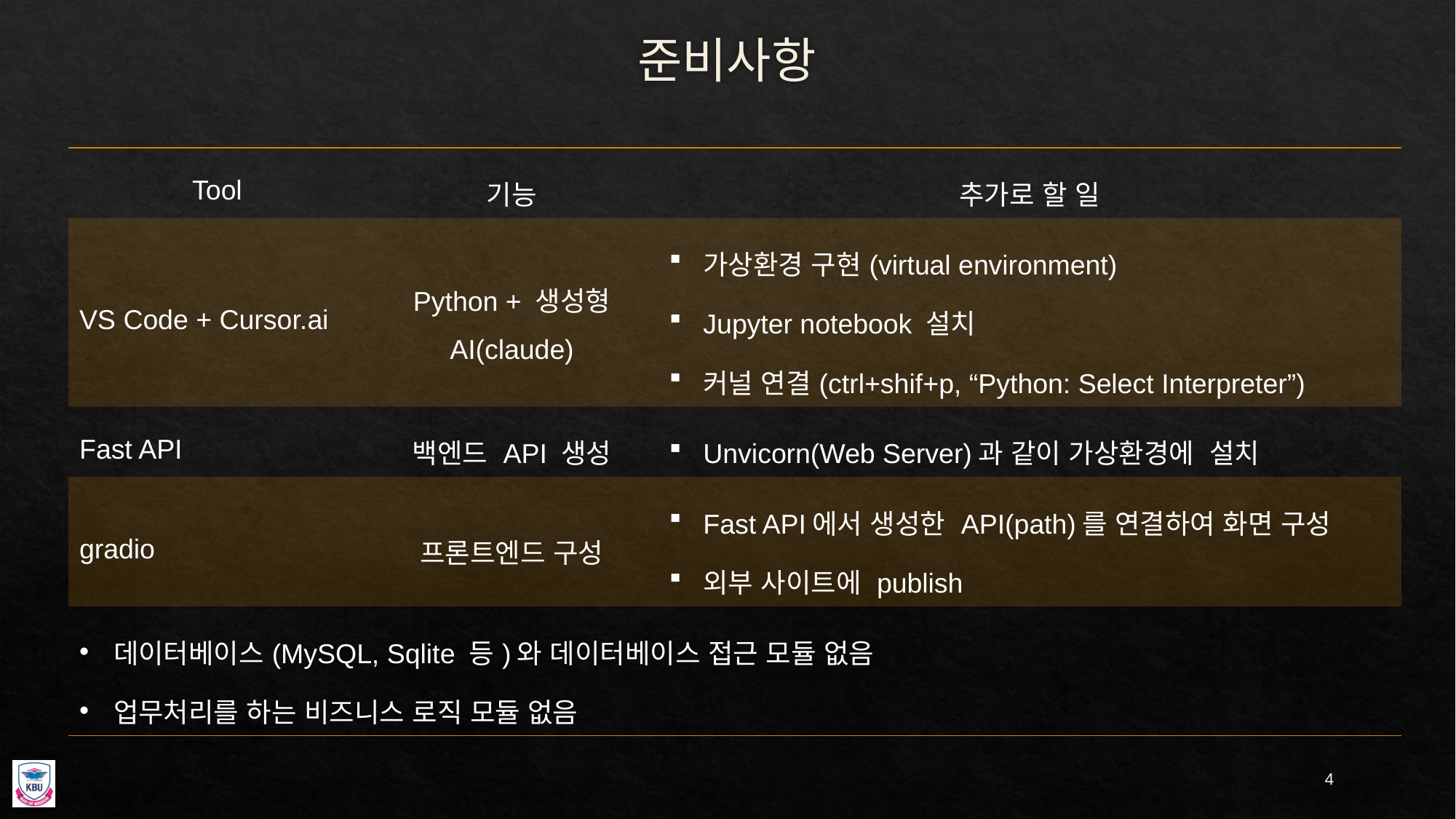

# 준비사항
| Tool | 기능 | 추가로 할 일 |
| --- | --- | --- |
| VS Code + Cursor.ai | Python + 생성형 AI(claude) | 가상환경 구현(virtual environment) Jupyter notebook 설치 커널 연결(ctrl+shif+p, “Python: Select Interpreter”) |
| Fast API | 백엔드 API 생성 | Unvicorn(Web Server)과 같이 가상환경에 설치 |
| gradio | 프론트엔드 구성 | Fast API에서 생성한 API(path)를 연결하여 화면 구성 외부 사이트에 publish |
| 데이터베이스(MySQL, Sqlite 등)와 데이터베이스 접근 모듈 없음 업무처리를 하는 비즈니스 로직 모듈 없음 |  |  |
4